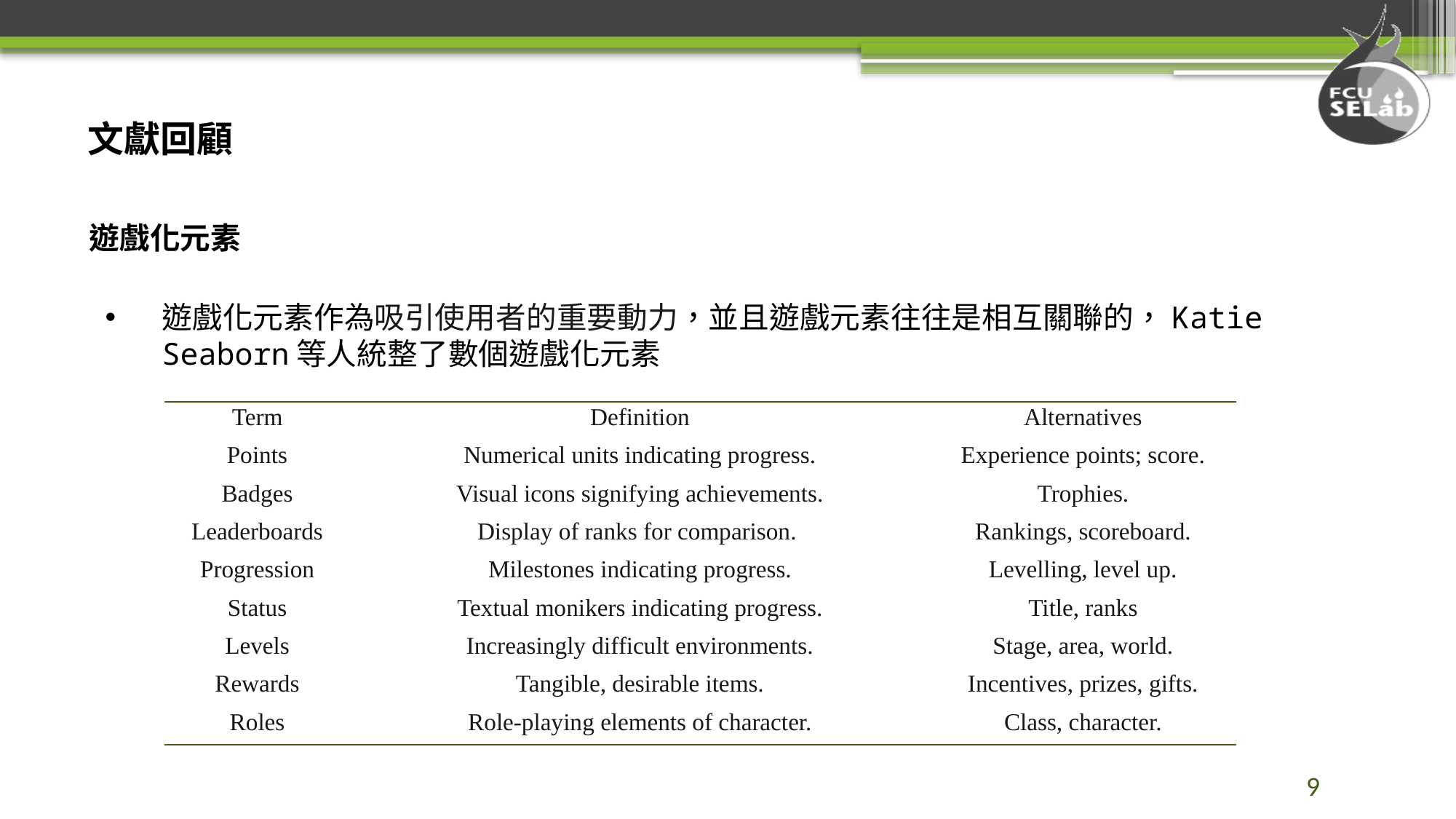

# 文獻回顧
遊戲化元素

遊戲化元素作為吸引使用者的重要動力，並且遊戲元素往往是相互關聯的，Katie Seaborn等人統整了數個遊戲化元素
| Term | Definition | Alternatives |
| --- | --- | --- |
| Points | Numerical units indicating progress. | Experience points; score. |
| Badges | Visual icons signifying achievements. | Trophies. |
| Leaderboards | Display of ranks for comparison. | Rankings, scoreboard. |
| Progression | Milestones indicating progress. | Levelling, level up. |
| Status | Textual monikers indicating progress. | Title, ranks |
| Levels | Increasingly difficult environments. | Stage, area, world. |
| Rewards | Tangible, desirable items. | Incentives, prizes, gifts. |
| Roles | Role-playing elements of character. | Class, character. |
9